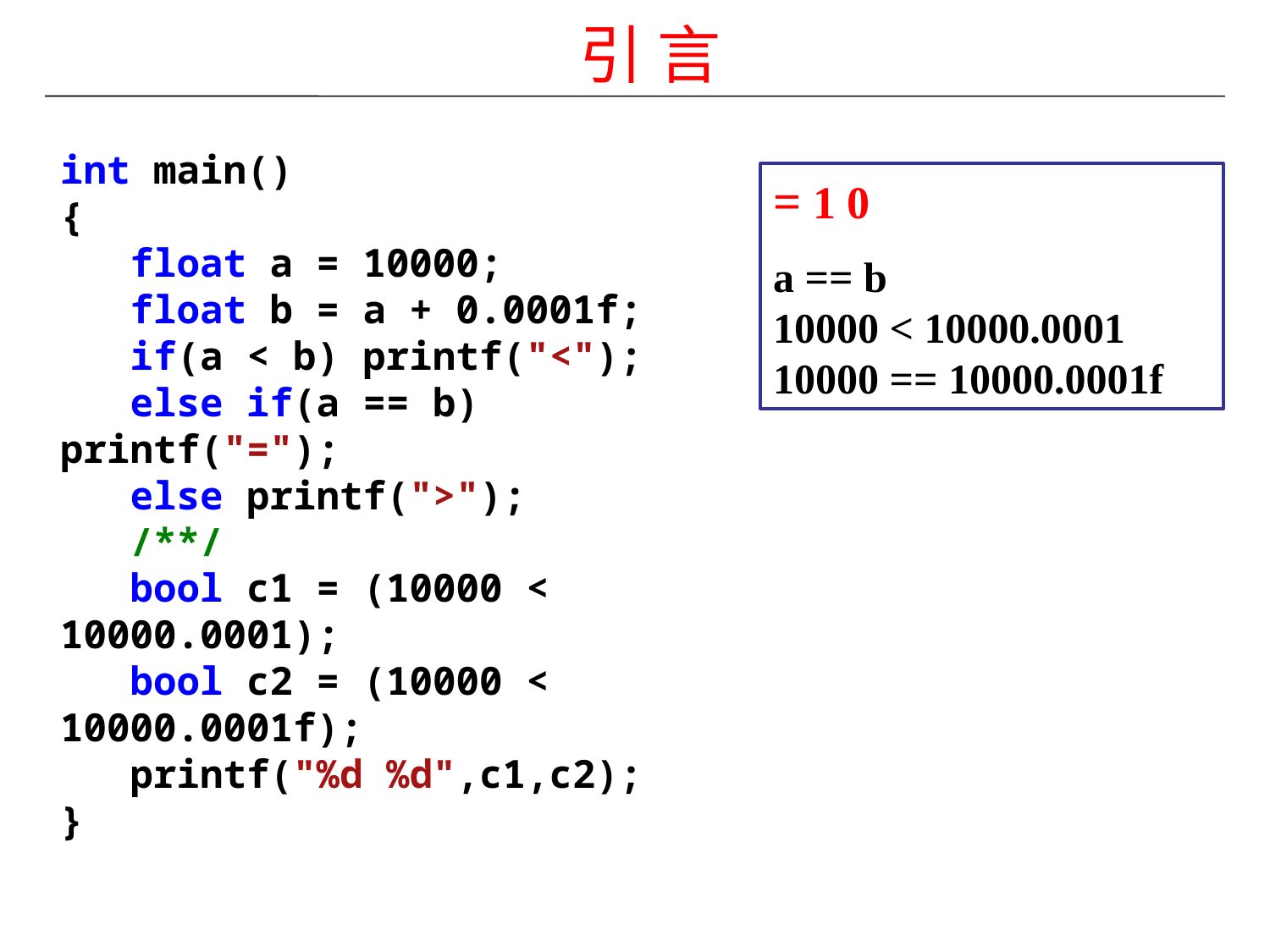

引 言
int main()
{
   float a = 10000;
   float b = a + 0.0001f;
   if(a < b) printf("<");
   else if(a == b) printf("=");
   else printf(">");
   /**/
   bool c1 = (10000 < 10000.0001);
   bool c2 = (10000 < 10000.0001f);
   printf("%d %d",c1,c2);
}
= 1 0
a == b
10000 < 10000.0001
10000 == 10000.0001f